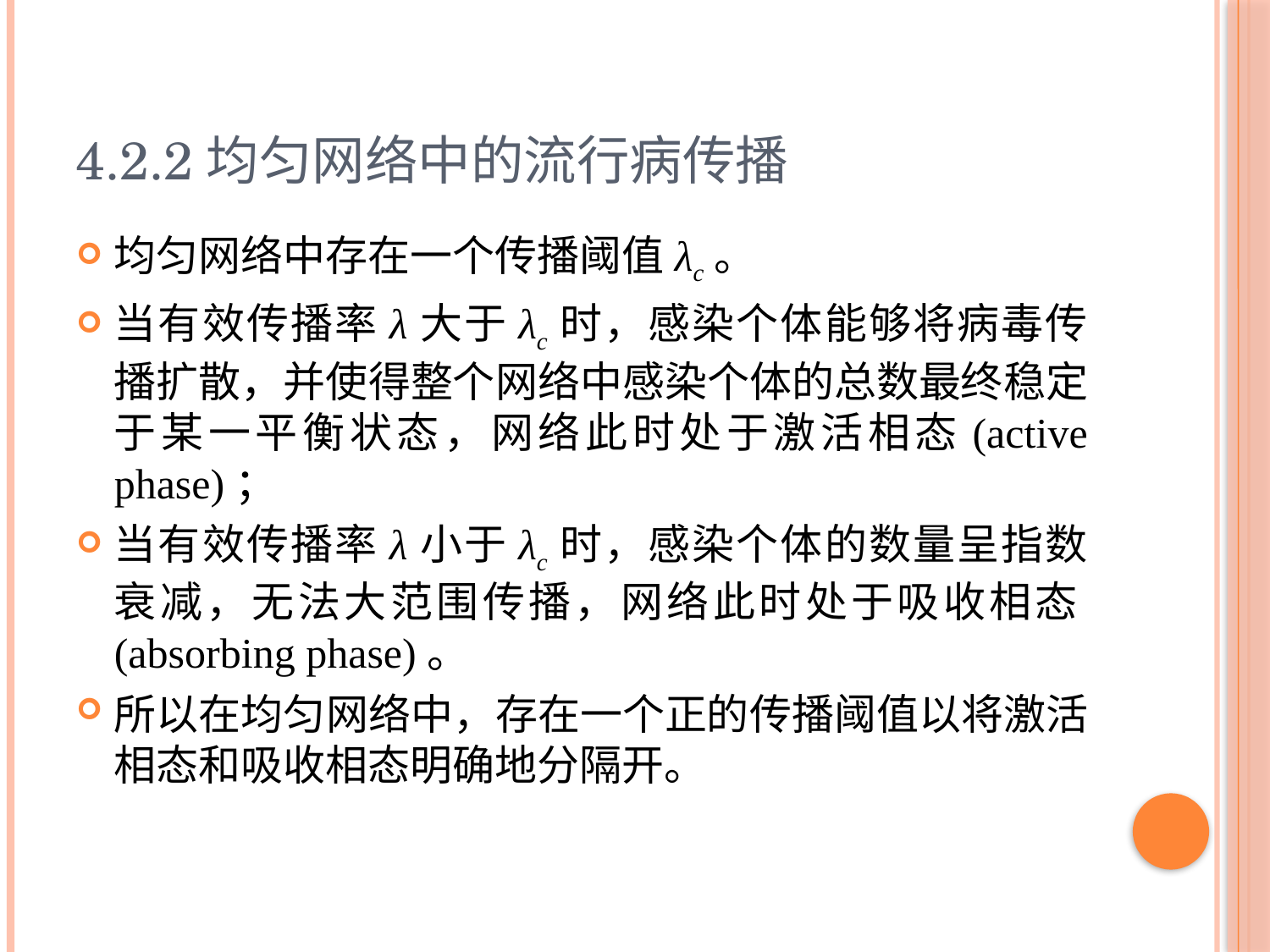

# 4.2.2均匀网络中的流行病传播
均匀网络中存在一个传播阈值λc。
当有效传播率λ大于λc时，感染个体能够将病毒传播扩散，并使得整个网络中感染个体的总数最终稳定于某一平衡状态，网络此时处于激活相态(active phase)；
当有效传播率λ小于λc时，感染个体的数量呈指数衰减，无法大范围传播，网络此时处于吸收相态(absorbing phase)。
所以在均匀网络中，存在一个正的传播阈值以将激活相态和吸收相态明确地分隔开。